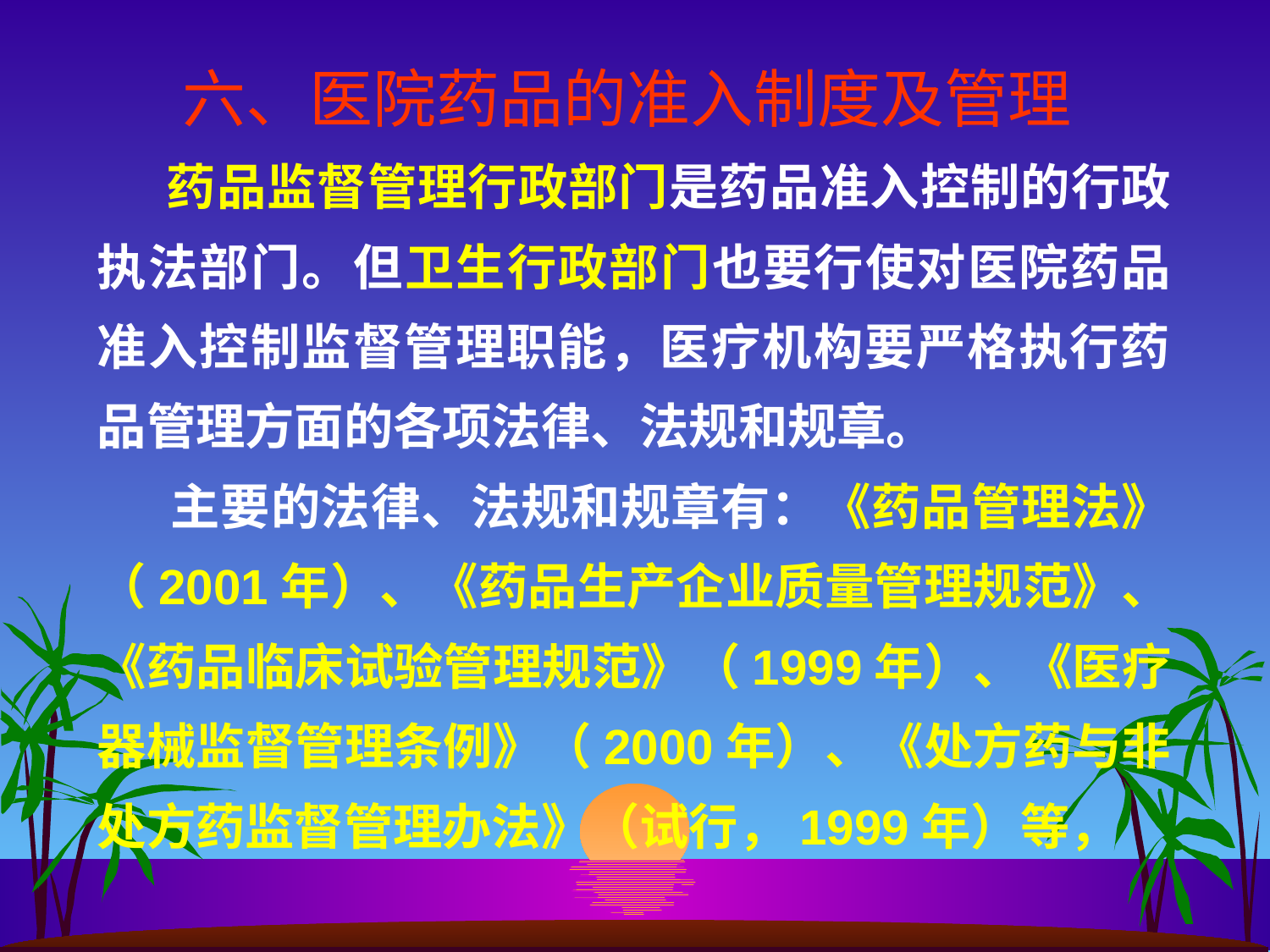

六、医院药品的准入制度及管理
  药品监督管理行政部门是药品准入控制的行政执法部门。但卫生行政部门也要行使对医院药品准入控制监督管理职能，医疗机构要严格执行药品管理方面的各项法律、法规和规章。
  主要的法律、法规和规章有：《药品管理法》（2001年）、《药品生产企业质量管理规范》、《药品临床试验管理规范》（1999年）、《医疗器械监督管理条例》（2000年）、《处方药与非处方药监督管理办法》（试行，1999年）等，
#